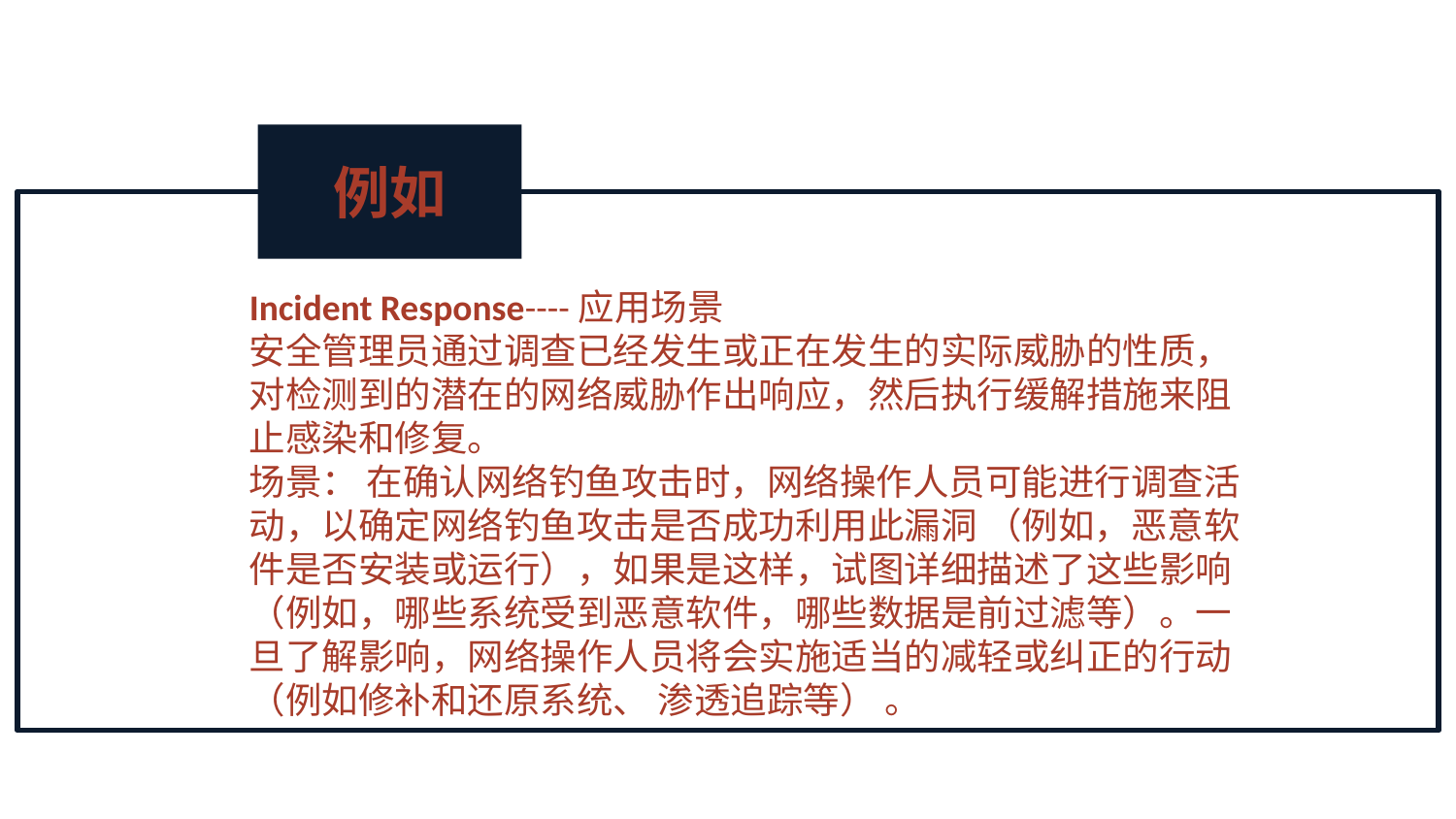

例如

Incident Response----应用场景
安全管理员通过调查已经发生或正在发生的实际威胁的性质，对检测到的潜在的网络威胁作出响应，然后执行缓解措施来阻止感染和修复。
场景： 在确认网络钓鱼攻击时，网络操作人员可能进行调查活动，以确定网络钓鱼攻击是否成功利用此漏洞 （例如，恶意软件是否安装或运行），如果是这样，试图详细描述了这些影响 （例如，哪些系统受到恶意软件，哪些数据是前过滤等）。一旦了解影响，网络操作人员将会实施适当的减轻或纠正的行动 （例如修补和还原系统、 渗透追踪等） 。